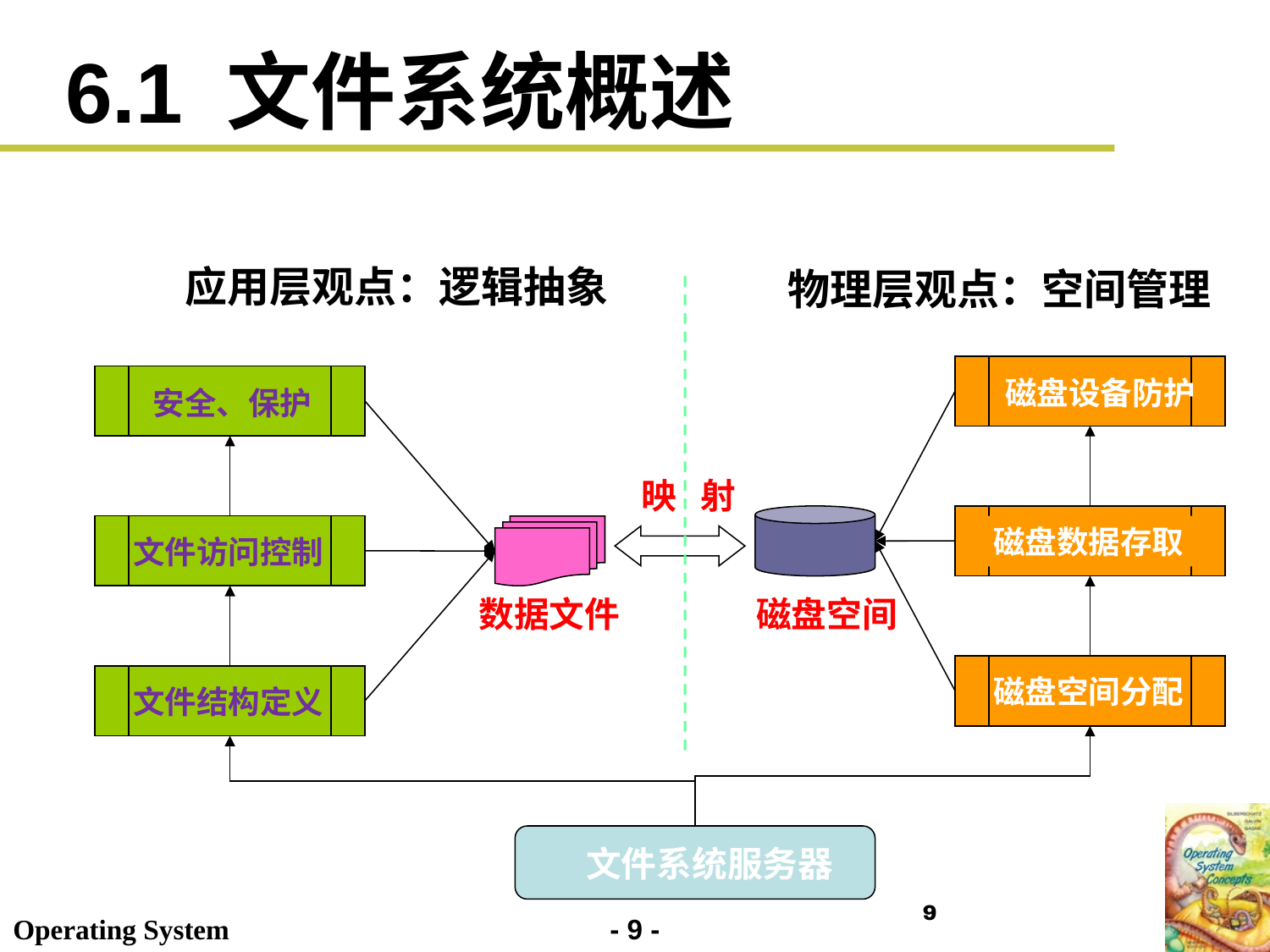

# 6.1 文件系统概述
应用层观点：逻辑抽象
物理层观点：空间管理

 磁盘设备防护

  安全、保护
映   射

磁盘数据存取

文件访问控制

数据文件
磁盘空间

磁盘空间分配

文件结构定义

文件系统服务器
9